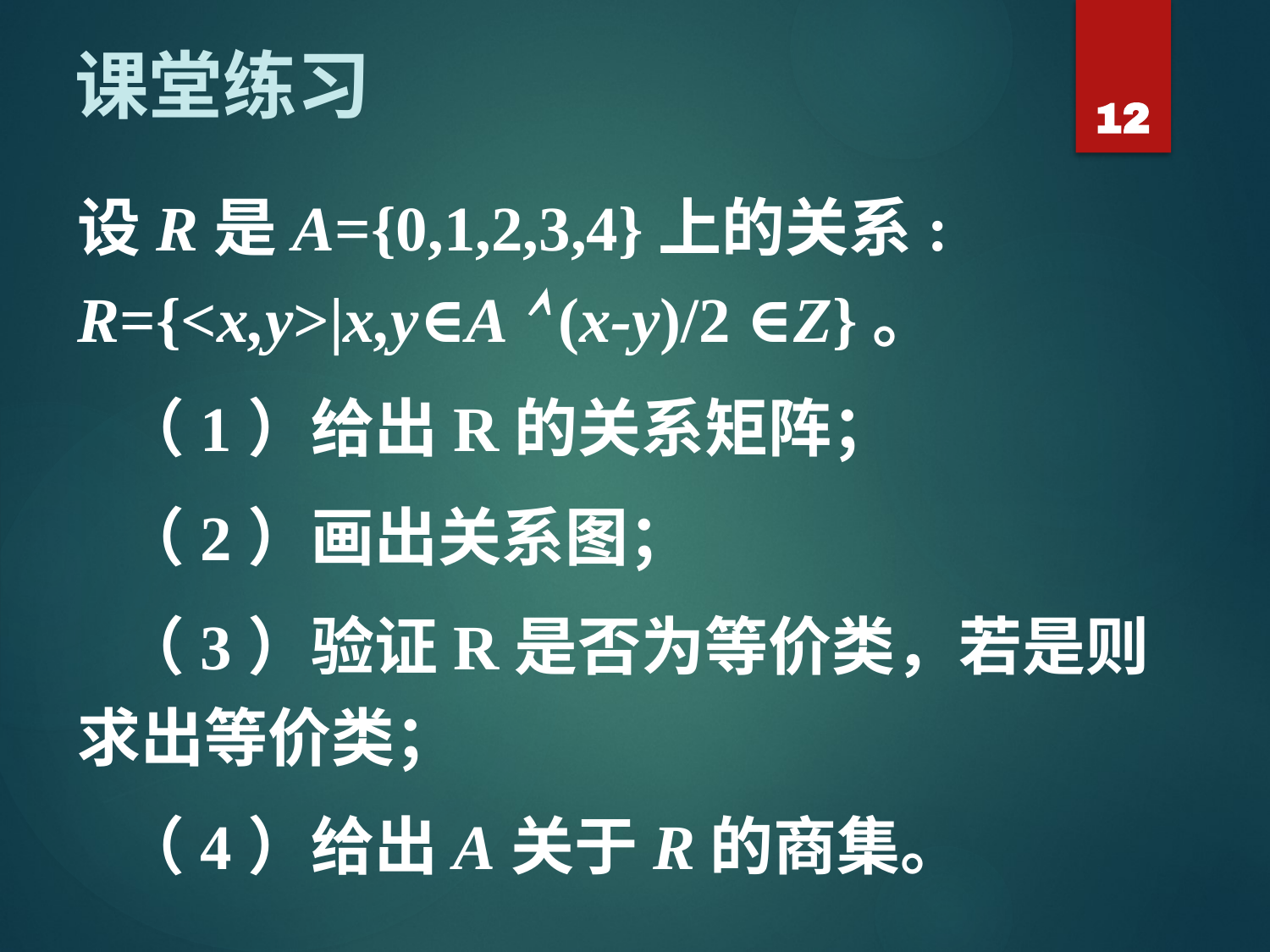

# 课堂练习
12
设R是A={0,1,2,3,4}上的关系: 	R={<x,y>|x,y∈A ∧ (x-y)/2 ∈Z}。
  （1）给出R的关系矩阵；
  （2）画出关系图；
  （3）验证R是否为等价类，若是则求出等价类；
  （4）给出A关于R的商集。